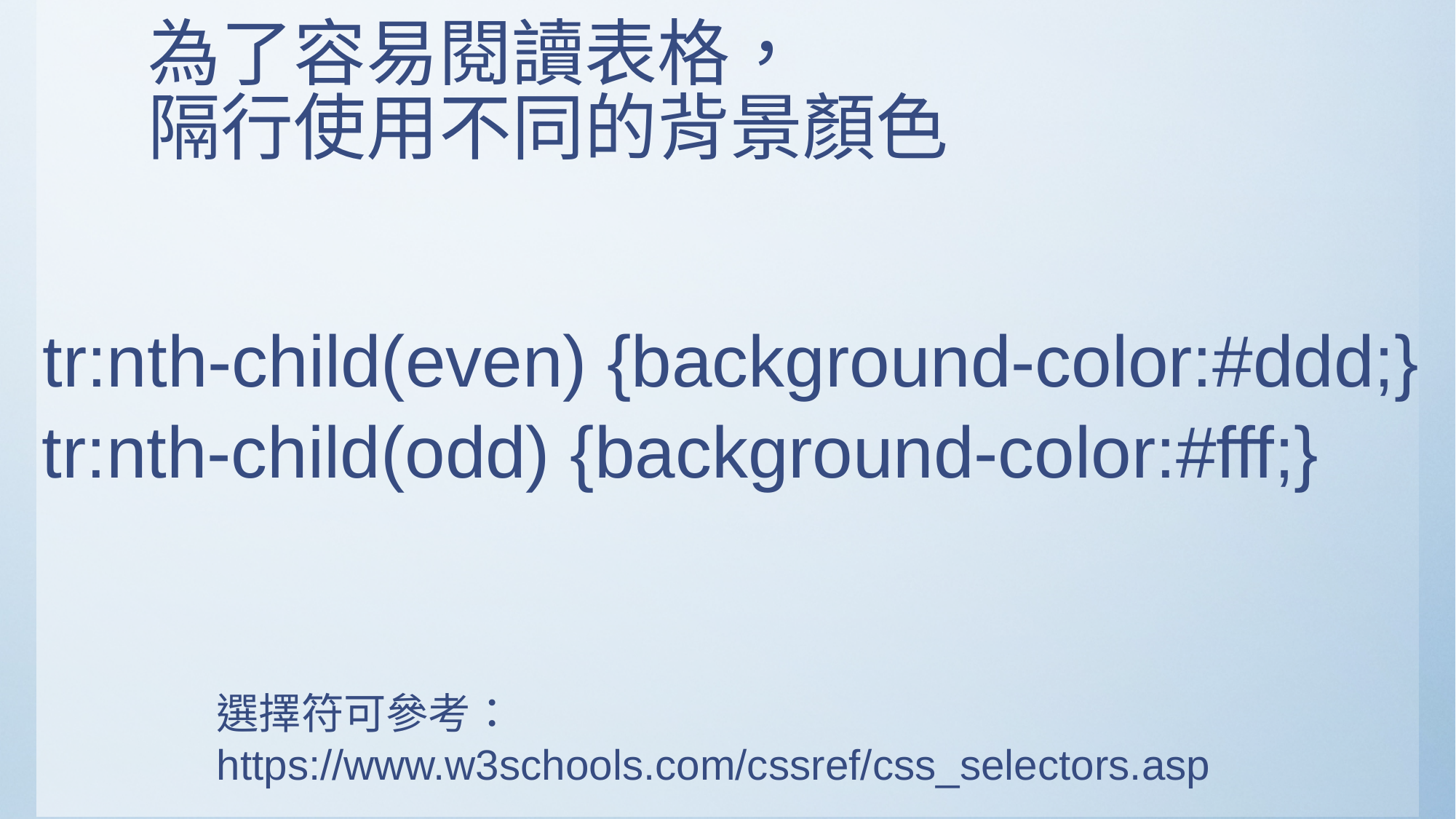

# 為了容易閱讀表格， 隔行使用不同的背景顏色
tr:nth-child(even) {background-color:#ddd;}
tr:nth-child(odd) {background-color:#fff;}
選擇符可參考：
https://www.w3schools.com/cssref/css_selectors.asp